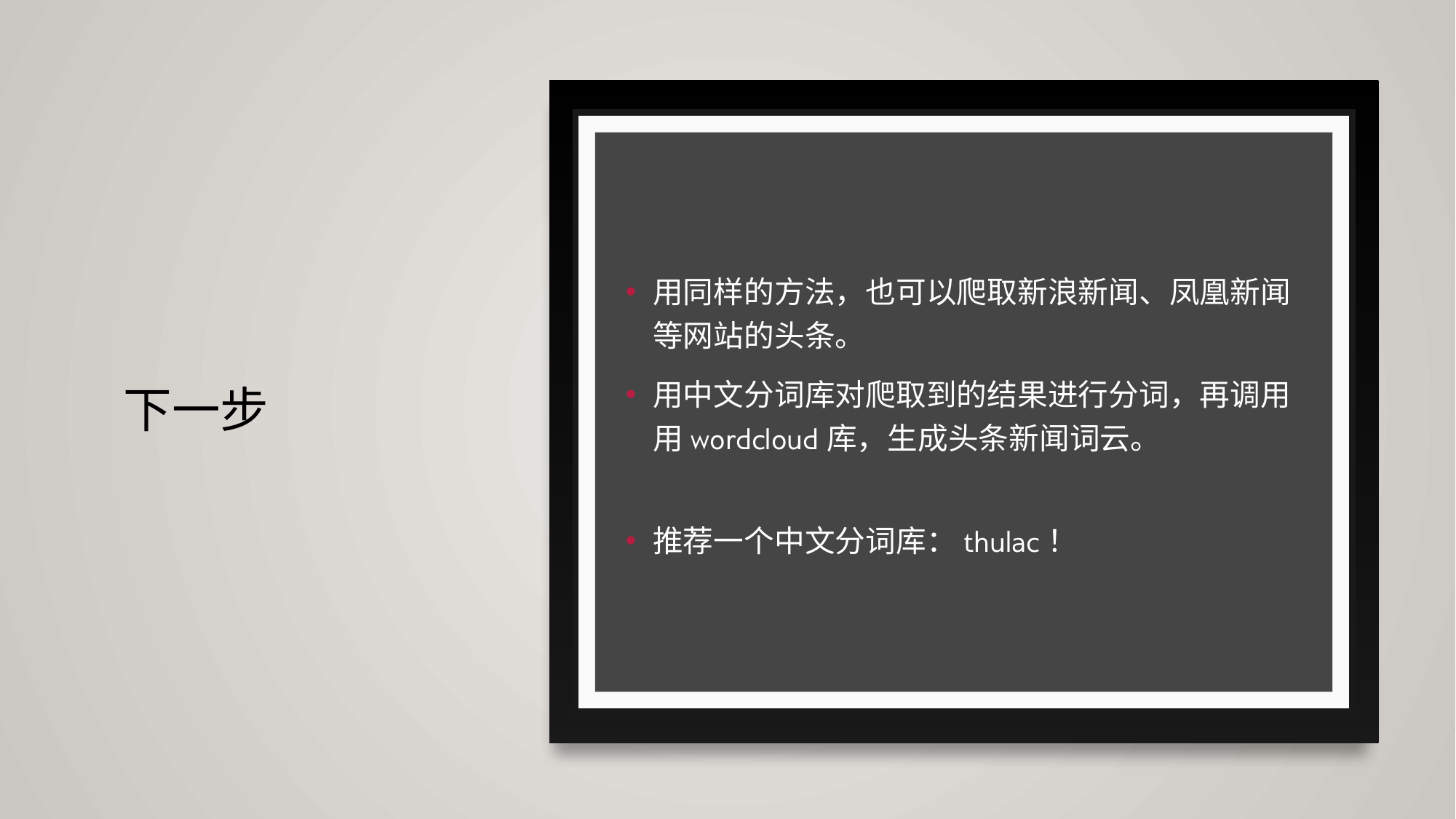

# 下一步
用同样的方法，也可以爬取新浪新闻、凤凰新闻等网站的头条。
用中文分词库对爬取到的结果进行分词，再调用用wordcloud库，生成头条新闻词云。
推荐一个中文分词库：thulac！